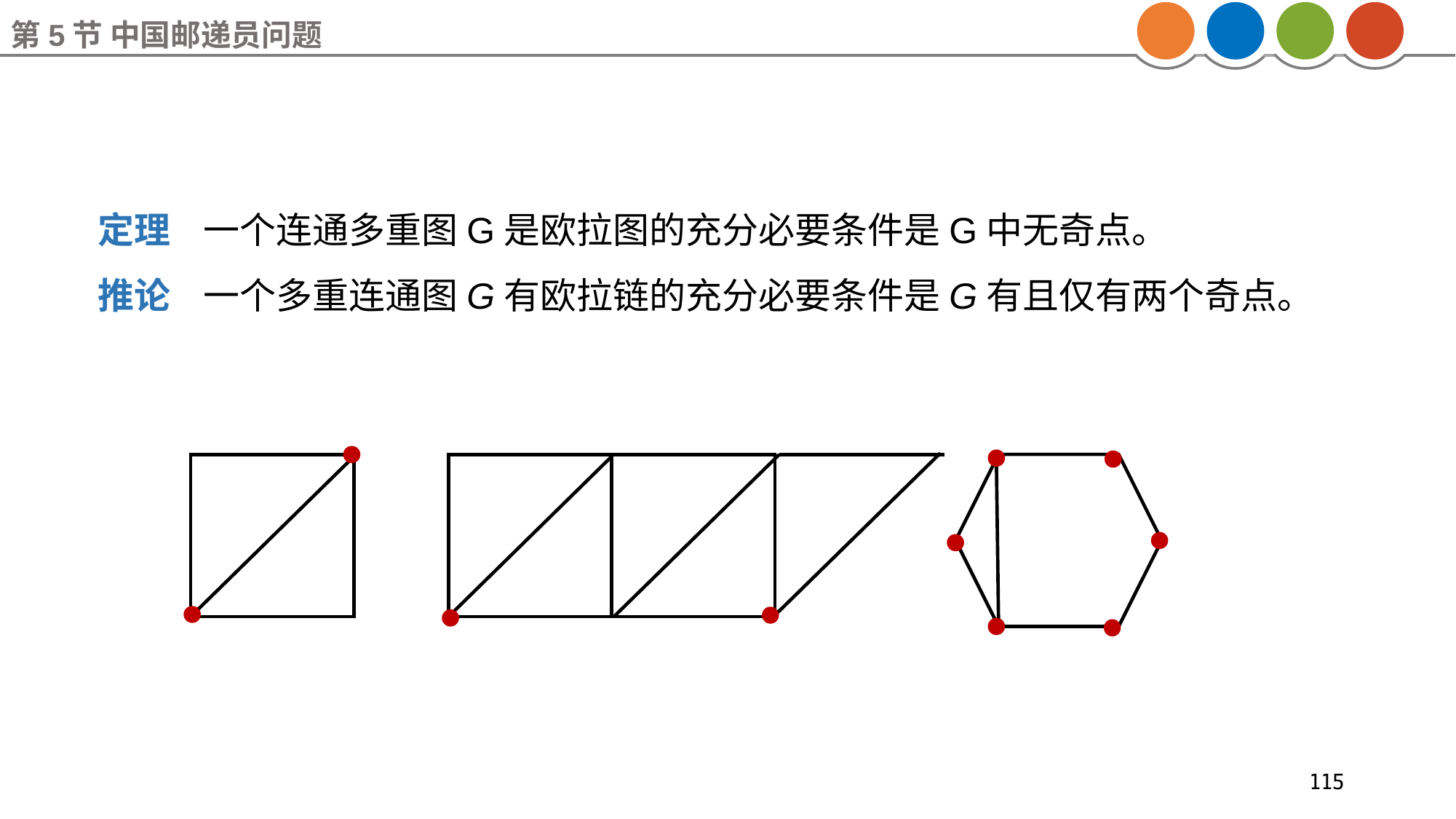

第5节 中国邮递员问题
定理    一个连通多重图G是欧拉图的充分必要条件是G中无奇点。
推论    一个多重连通图G有欧拉链的充分必要条件是G有且仅有两个奇点。

115